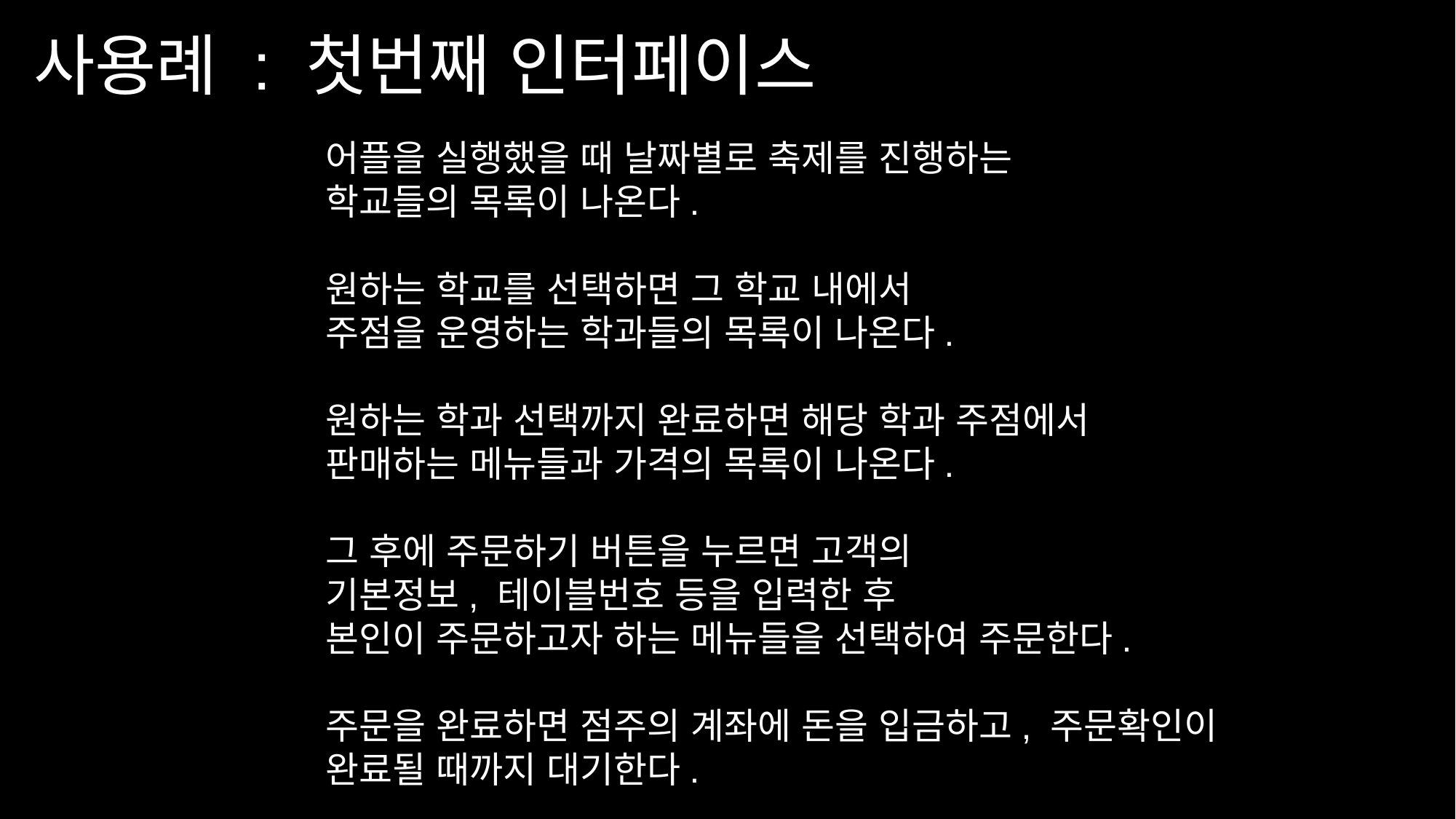

사용례 : 첫번째 인터페이스
어플을 실행했을 때 날짜별로 축제를 진행하는
학교들의 목록이 나온다.

원하는 학교를 선택하면 그 학교 내에서
주점을 운영하는 학과들의 목록이 나온다.

원하는 학과 선택까지 완료하면 해당 학과 주점에서
판매하는 메뉴들과 가격의 목록이 나온다.

그 후에 주문하기 버튼을 누르면 고객의
기본정보, 테이블번호 등을 입력한 후
본인이 주문하고자 하는 메뉴들을 선택하여 주문한다.

주문을 완료하면 점주의 계좌에 돈을 입금하고, 주문확인이
완료될 때까지 대기한다.